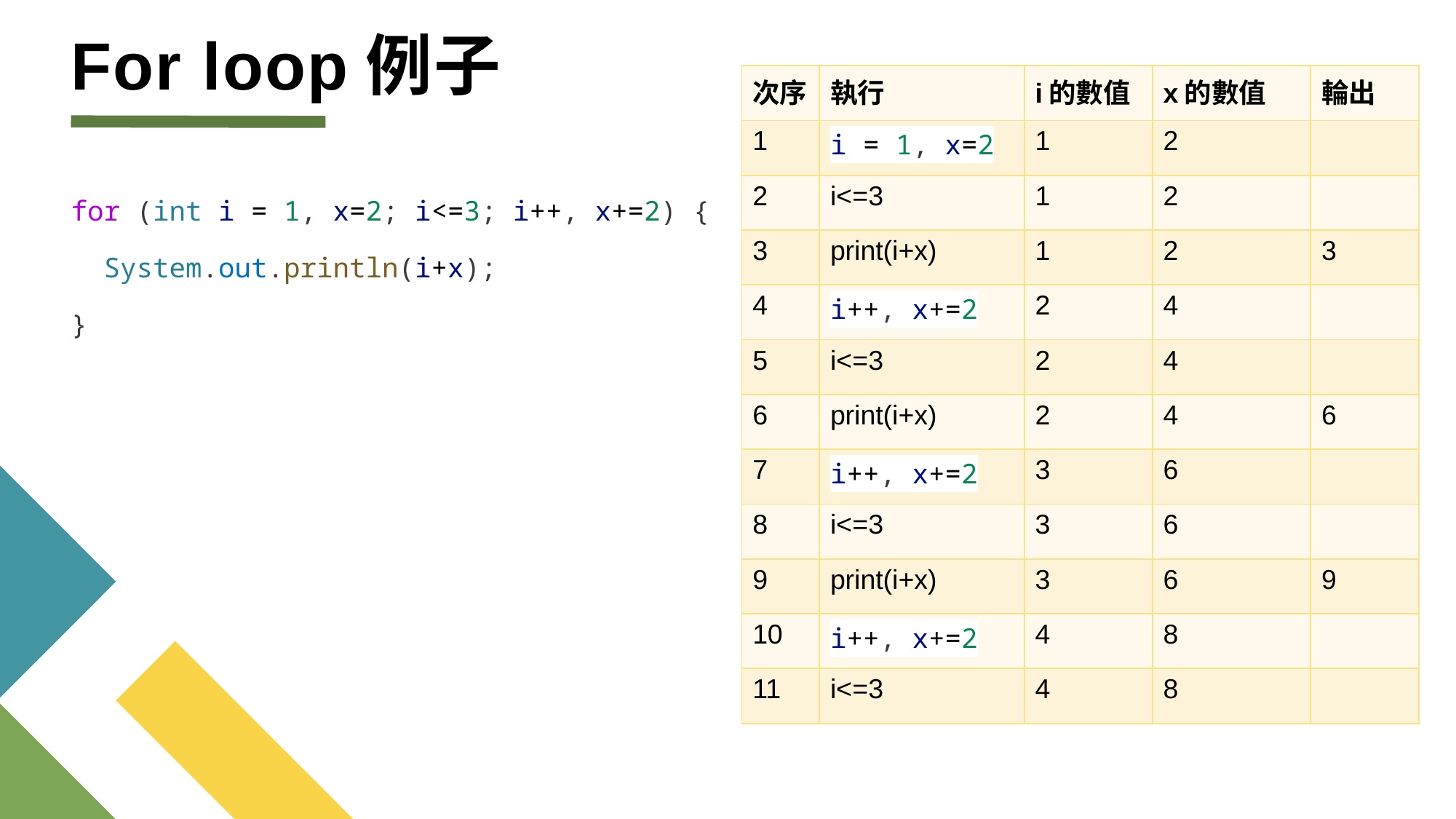

# For loop例子
| 次序 | 執行 | i的數值 | x的數值 | 輪出 |
| --- | --- | --- | --- | --- |
| 1 | i = 1, x=2 | 1 | 2 |  |
| 2 | i<=3 | 1 | 2 |  |
| 3 | print(i+x) | 1 | 2 | 3 |
| 4 | i++, x+=2 | 2 | 4 |  |
| 5 | i<=3 | 2 | 4 |  |
| 6 | print(i+x) | 2 | 4 | 6 |
| 7 | i++, x+=2 | 3 | 6 |  |
| 8 | i<=3 | 3 | 6 |  |
| 9 | print(i+x) | 3 | 6 | 9 |
| 10 | i++, x+=2 | 4 | 8 |  |
| 11 | i<=3 | 4 | 8 |  |
for (int i = 1, x=2; i<=3; i++, x+=2) {
  System.out.println(i+x);
}